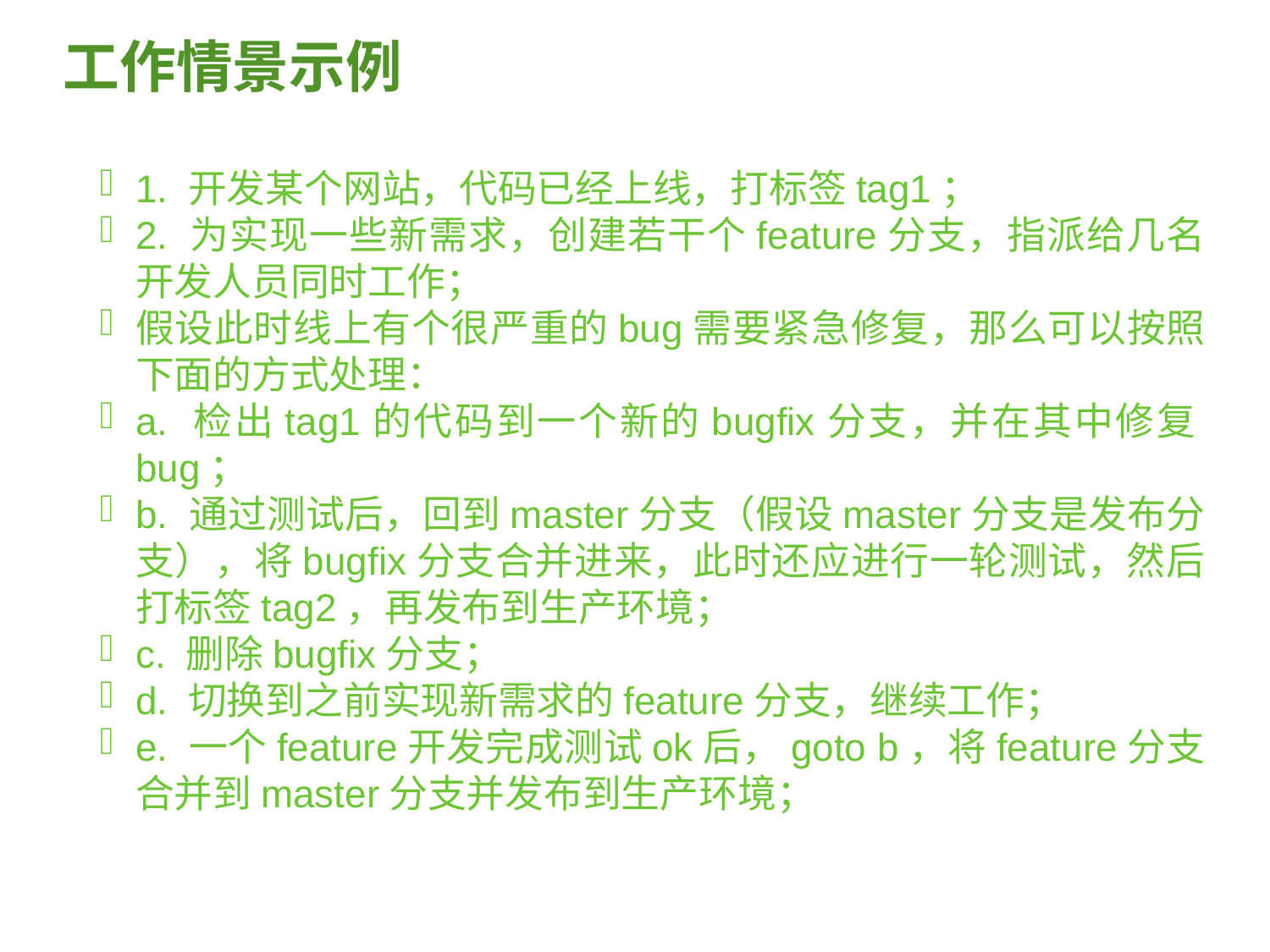

工作情景示例
1. 开发某个网站，代码已经上线，打标签tag1；
2. 为实现一些新需求，创建若干个feature分支，指派给几名开发人员同时工作；
假设此时线上有个很严重的bug需要紧急修复，那么可以按照下面的方式处理：
a. 检出tag1的代码到一个新的bugfix分支，并在其中修复bug；
b. 通过测试后，回到master分支（假设master分支是发布分支），将bugfix分支合并进来，此时还应进行一轮测试，然后打标签tag2，再发布到生产环境；
c. 删除bugfix分支；
d. 切换到之前实现新需求的feature分支，继续工作；
e. 一个feature开发完成测试ok后，goto b，将feature分支合并到master分支并发布到生产环境；